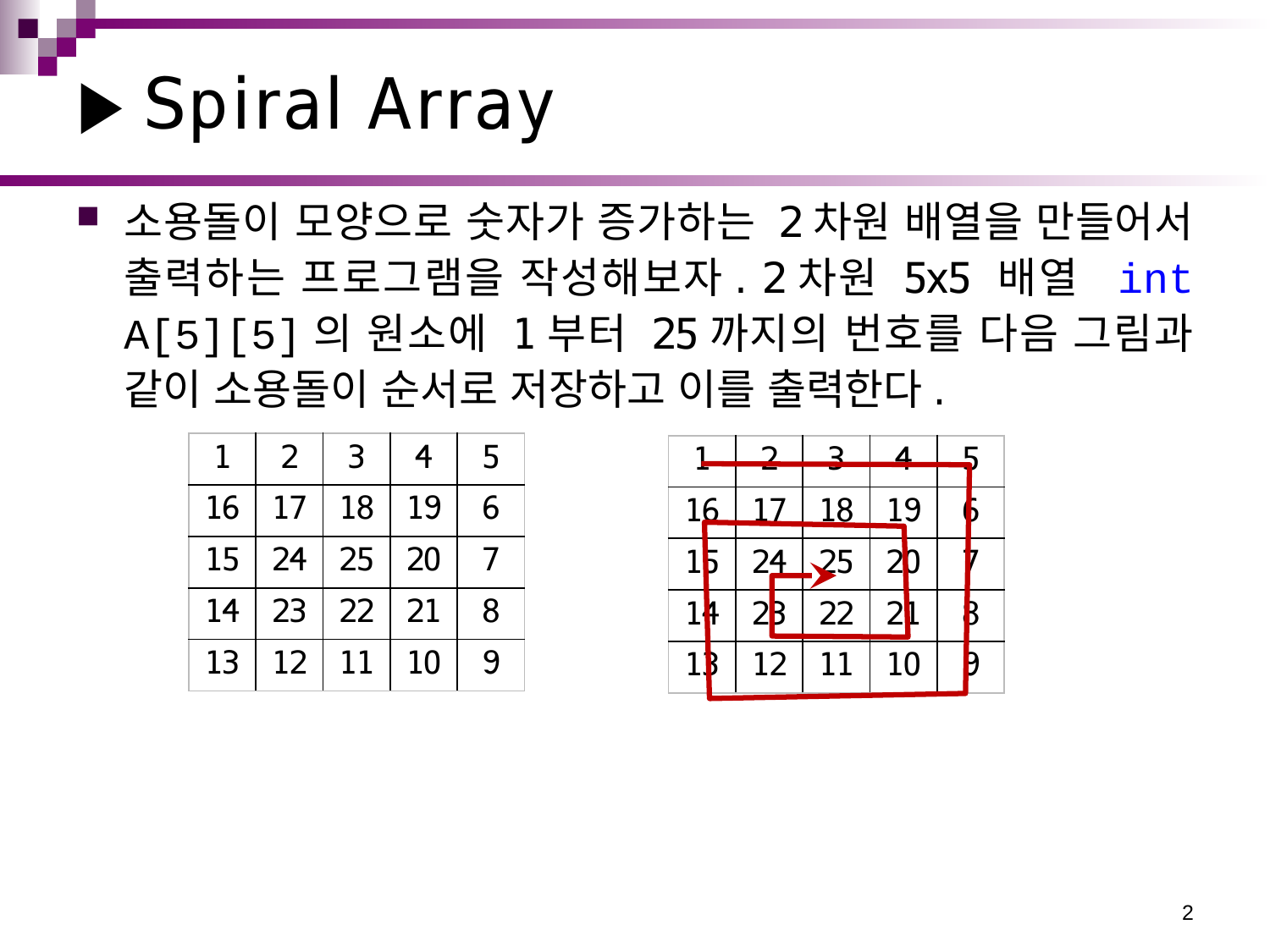

# ▶ Spiral Array
소용돌이 모양으로 숫자가 증가하는 2차원 배열을 만들어서 출력하는 프로그램을 작성해보자. 2차원 5x5 배열  int A[5][5]의 원소에 1부터 25까지의 번호를 다음 그림과 같이 소용돌이 순서로 저장하고 이를 출력한다.

| 1 | 2 | 3 | 4 | 5 |
| --- | --- | --- | --- | --- |
| 16 | 17 | 18 | 19 | 6 |
| 15 | 24 | 25 | 20 | 7 |
| 14 | 23 | 22 | 21 | 8 |
| 13 | 12 | 11 | 10 | 9 |
| 1 | 2 | 3 | 4 | 5 |
| --- | --- | --- | --- | --- |
| 16 | 17 | 18 | 19 | 6 |
| 15 | 24 | 25 | 20 | 7 |
| 14 | 23 | 22 | 21 | 8 |
| 13 | 12 | 11 | 10 | 9 |

2